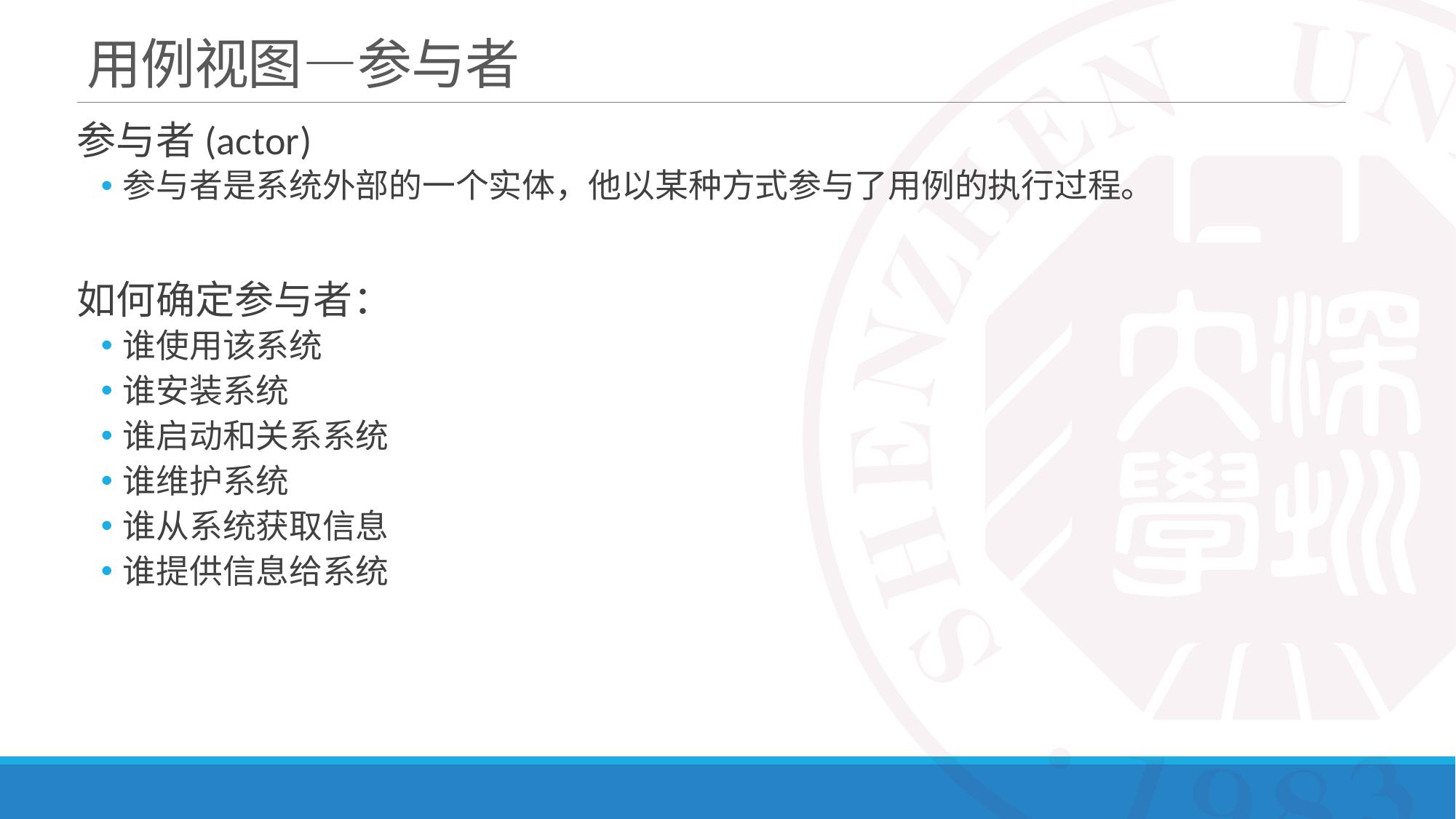

# 用例视图—参与者
参与者(actor)
参与者是系统外部的一个实体，他以某种方式参与了用例的执行过程。

如何确定参与者：
谁使用该系统
谁安装系统
谁启动和关系系统
谁维护系统
谁从系统获取信息
谁提供信息给系统